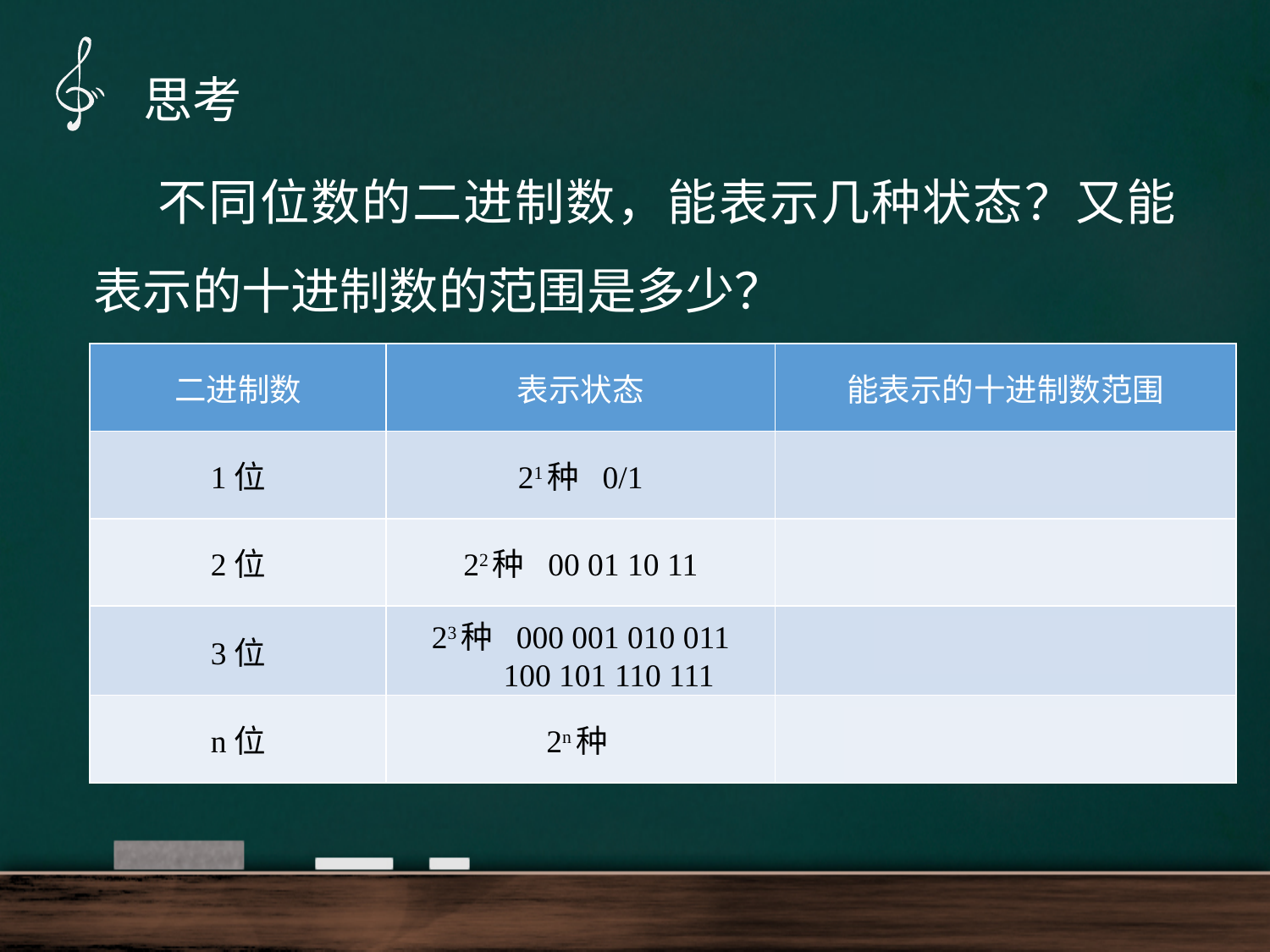

思考
    不同位数的二进制数，能表示几种状态？又能表示的十进制数的范围是多少？
| 二进制数 | 表示状态 | 能表示的十进制数范围 |
| --- | --- | --- |
| 1位 | 21种 0/1 | 0、1 |
| 2位 | 22种 00 01 10 11 | 0 ~ 3 |
| 3位 | 23种 000 001 010 011 100 101 110 111 | 0 ~ 7 |
| n位 | 2n种 | 0 ~ 2n-1 |